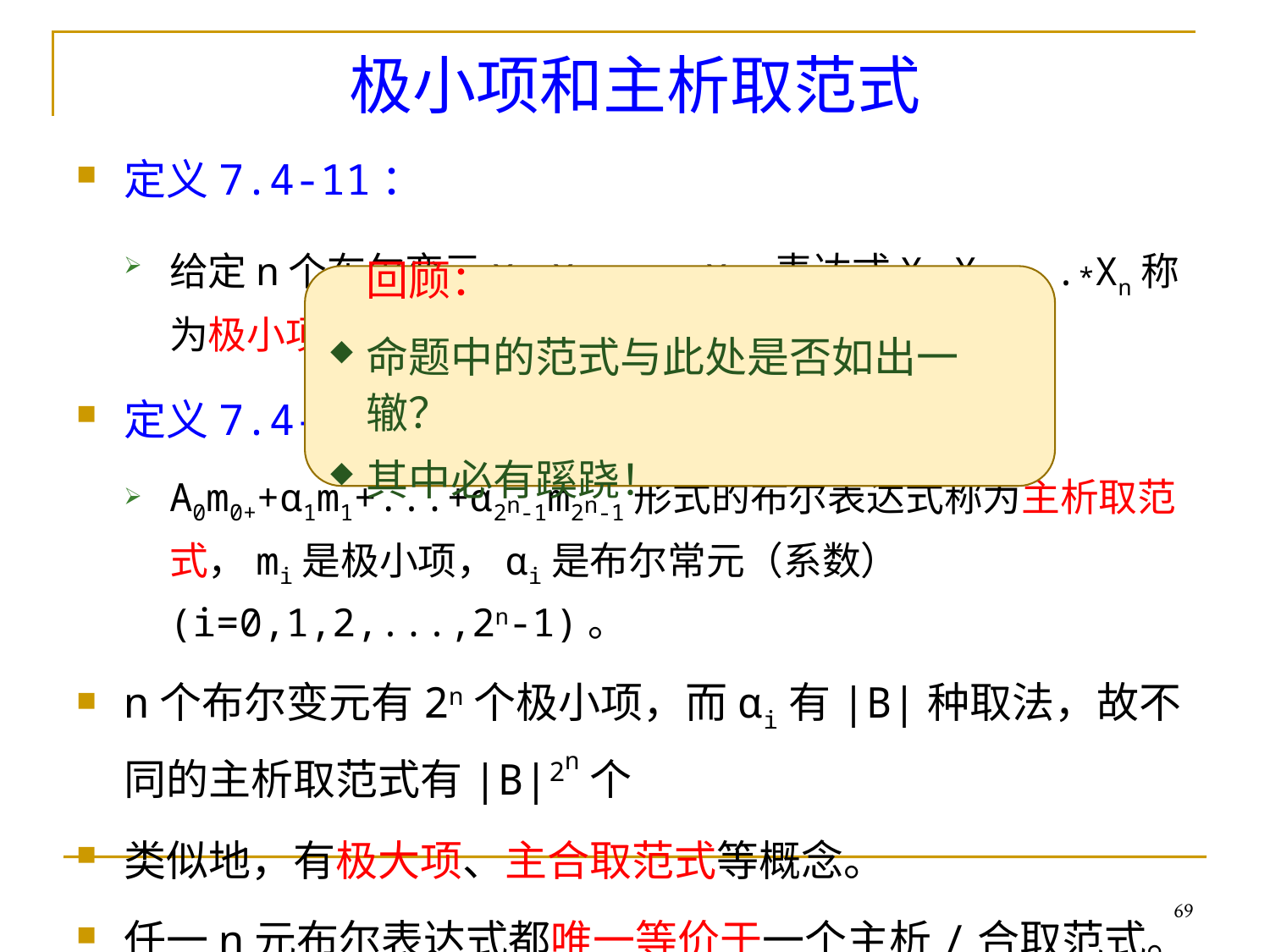

# 极小项和主析取范式
定义7.4-11：
给定n个布尔变元x1,x2,...,xn,表达式X1*X2*...*Xn称为极小项，这里Xi表示xi或者xi’两者之一。
定义7.4-12：
Α0m0++α1m1+...+α2n-1m2n-1形式的布尔表达式称为主析取范式，mi是极小项，αi是布尔常元（系数）(i=0,1,2,...,2n-1)。
n个布尔变元有2n个极小项，而αi有|B|种取法，故不同的主析取范式有|B|2n个
类似地，有极大项、主合取范式等概念。
任一n元布尔表达式都唯一等价于一个主析/合取范式。
回顾：
命题中的范式与此处是否如出一辙？
其中必有蹊跷！
69